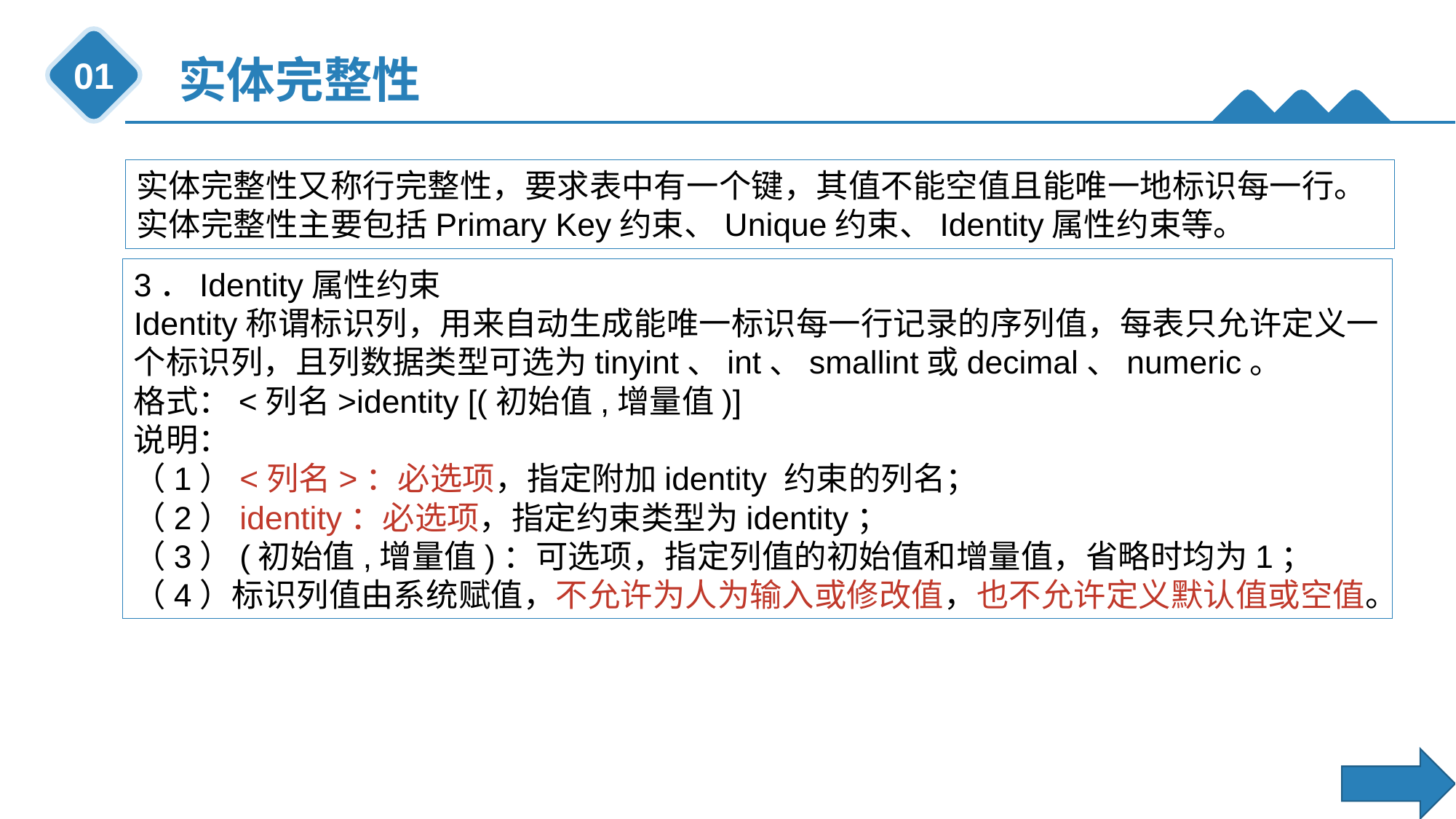

实体完整性
01

实体完整性又称行完整性，要求表中有一个键，其值不能空值且能唯一地标识每一行。实体完整性主要包括Primary Key约束、Unique约束、Identity属性约束等。
3．Identity属性约束
Identity称谓标识列，用来自动生成能唯一标识每一行记录的序列值，每表只允许定义一个标识列，且列数据类型可选为tinyint、int、smallint或decimal、numeric。
格式：<列名>identity [(初始值,增量值)]
说明：
（1）<列名>：必选项，指定附加identity 约束的列名；
（2）identity：必选项，指定约束类型为identity；
（3）(初始值,增量值)：可选项，指定列值的初始值和增量值，省略时均为1；
（4）标识列值由系统赋值，不允许为人为输入或修改值，也不允许定义默认值或空值。